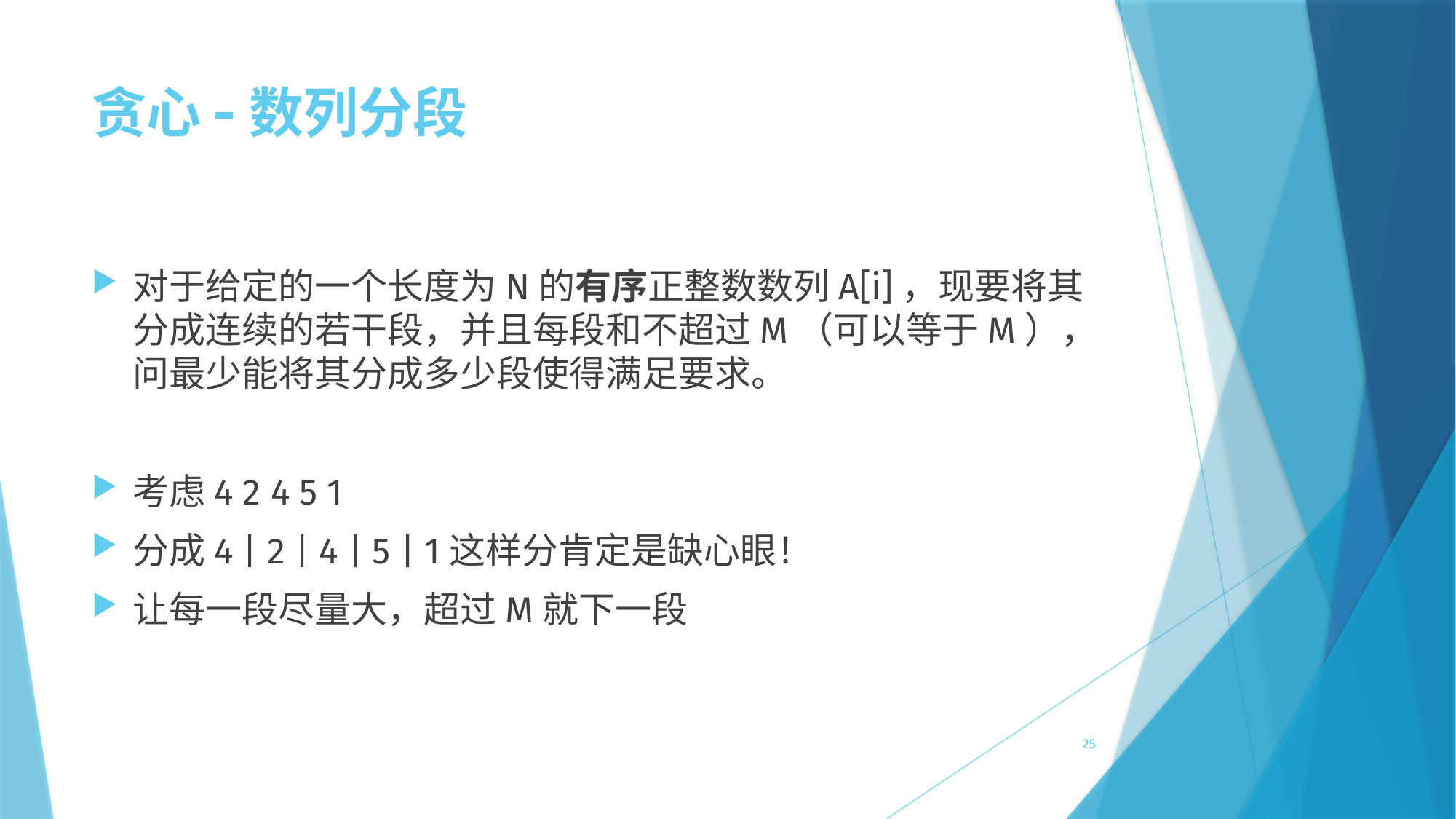

# 贪心-数列分段
对于给定的一个长度为N的有序正整数数列A[i]，现要将其分成连续的若干段，并且每段和不超过M（可以等于M），问最少能将其分成多少段使得满足要求。

考虑4 2 4 5 1
分成4 | 2 | 4 | 5 | 1这样分肯定是缺心眼！
让每一段尽量大，超过M就下一段
25